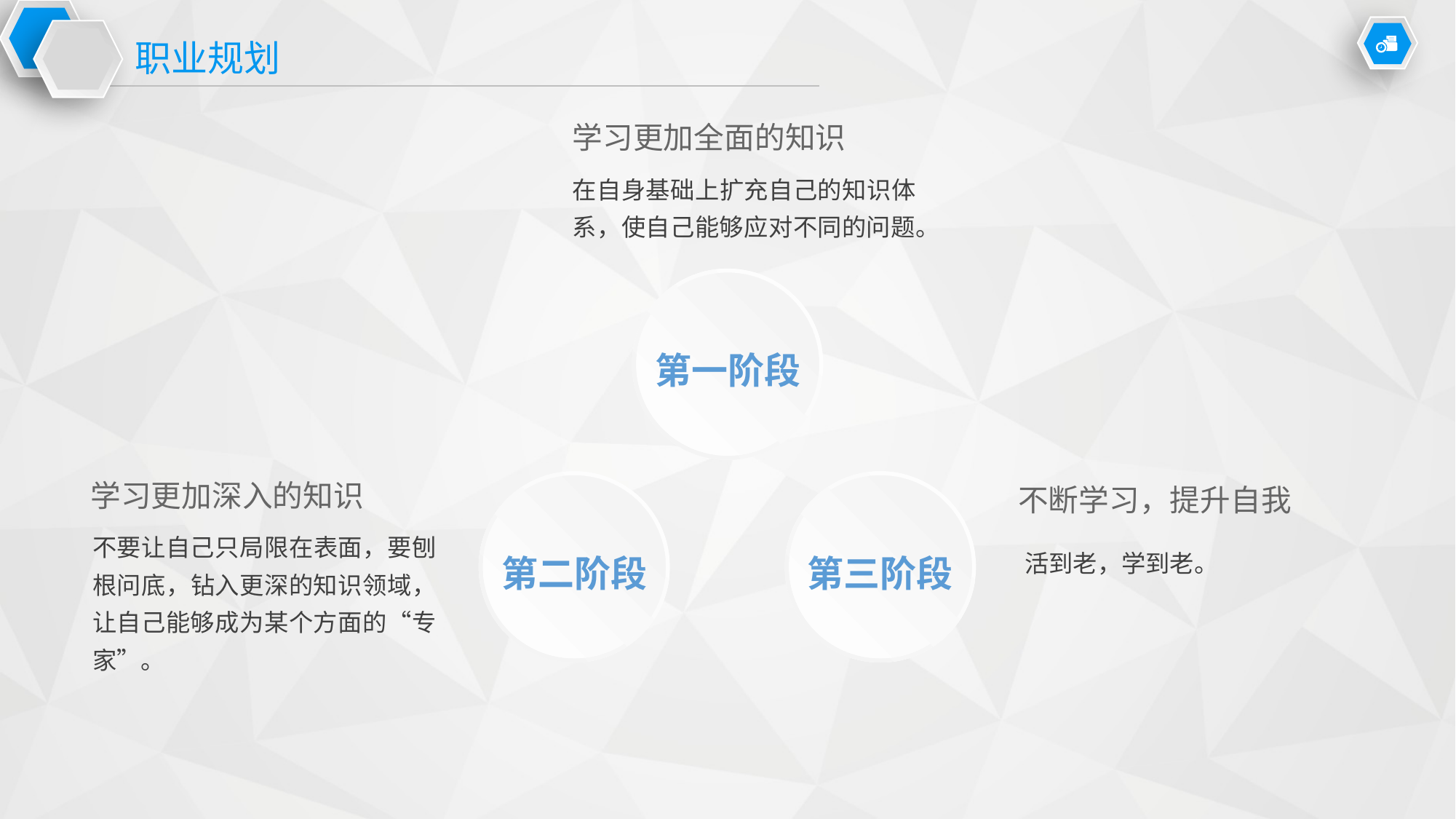

职业规划
学习更加全面的知识
在自身基础上扩充自己的知识体系，使自己能够应对不同的问题。

第一阶段
学习更加深入的知识

第二阶段

第三阶段
不断学习，提升自我
不要让自己只局限在表面，要刨根问底，钻入更深的知识领域，让自己能够成为某个方面的“专家”。
活到老，学到老。